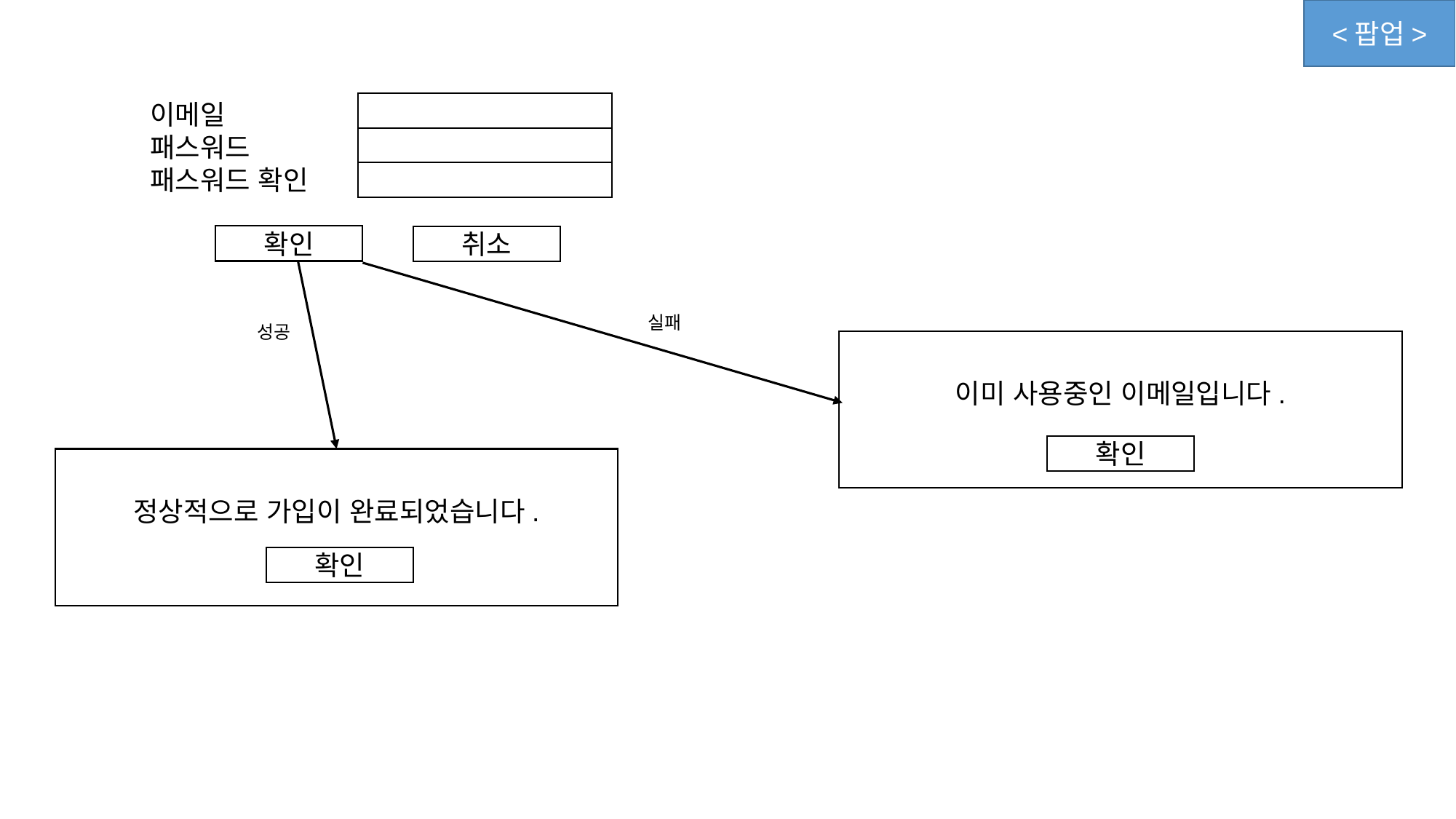

<팝업>
이메일
패스워드
패스워드 확인

확인
취소
실패
성공
이미 사용중인 이메일입니다.

확인
정상적으로 가입이 완료되었습니다.

확인